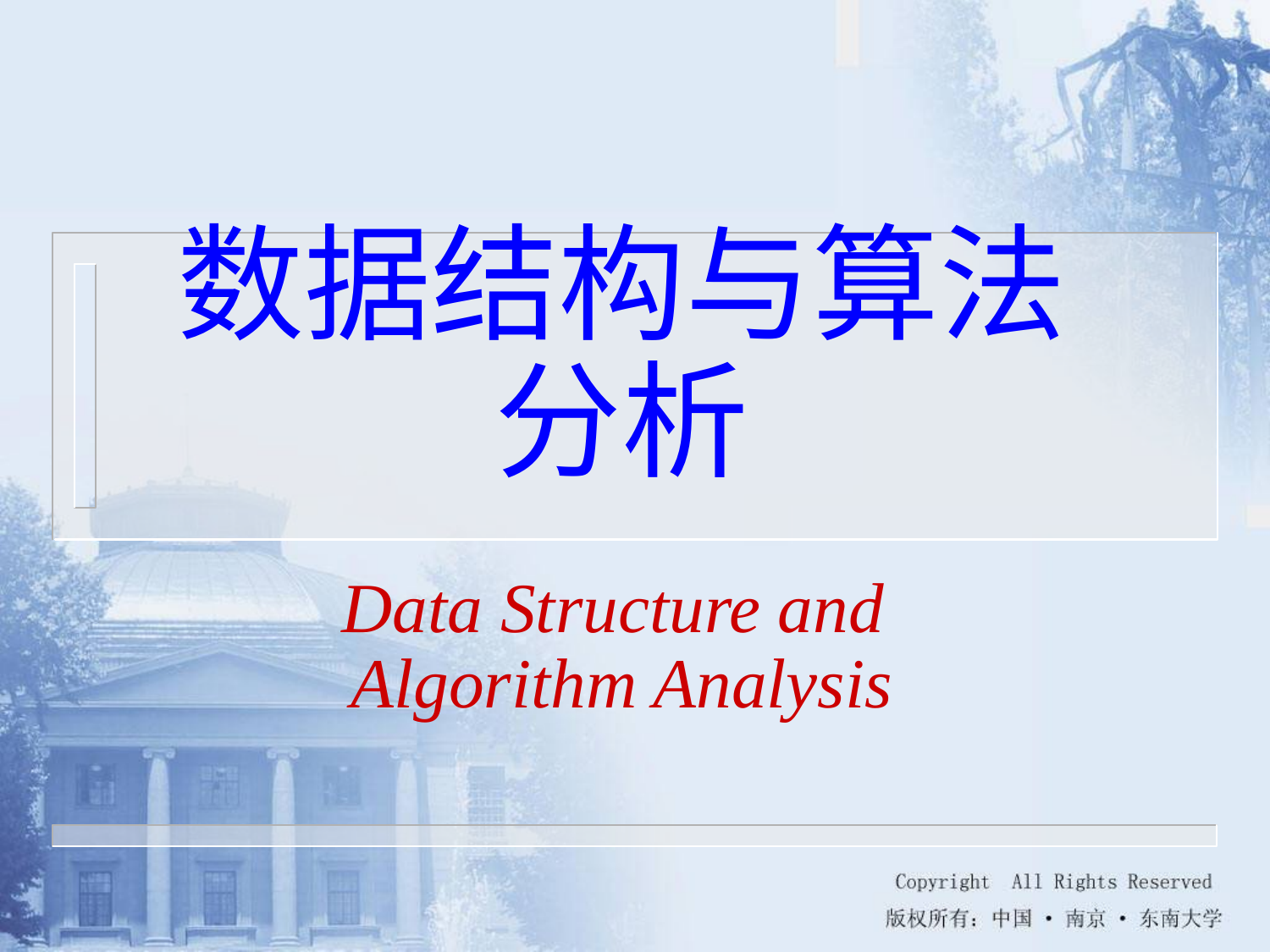

# 数据结构与算法分析 Data Structure and Algorithm Analysis